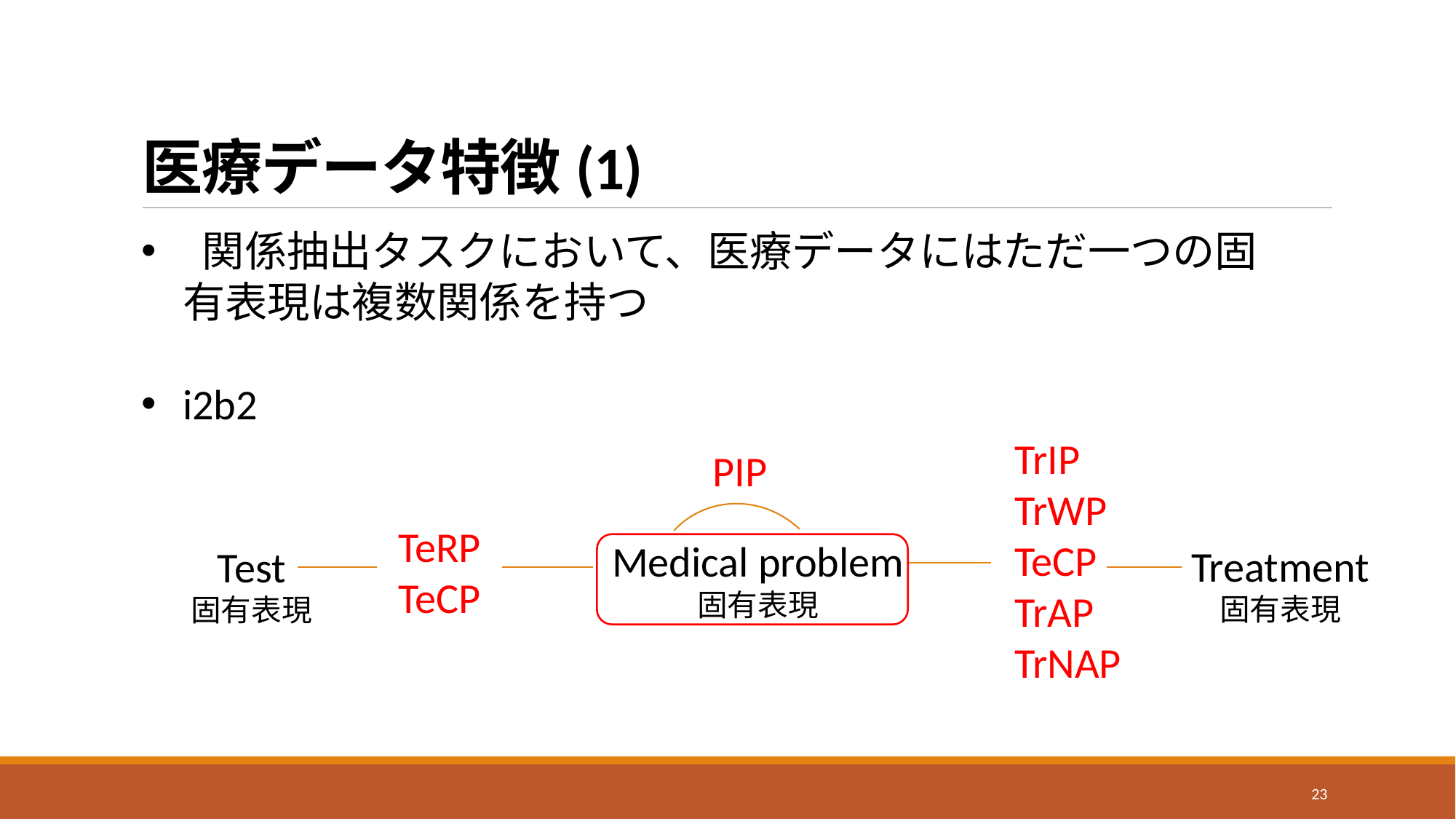

# 医療データ特徴(1)
 関係抽出タスクにおいて、医療データにはただ一つの固有表現は複数関係を持つ

i2b2
TrIP
TrWP
TeCP
TrAP
TrNAP
PIP

TeRP
TeCP
Medical problem
固有表現

Treatment
固有表現
Test
固有表現
23